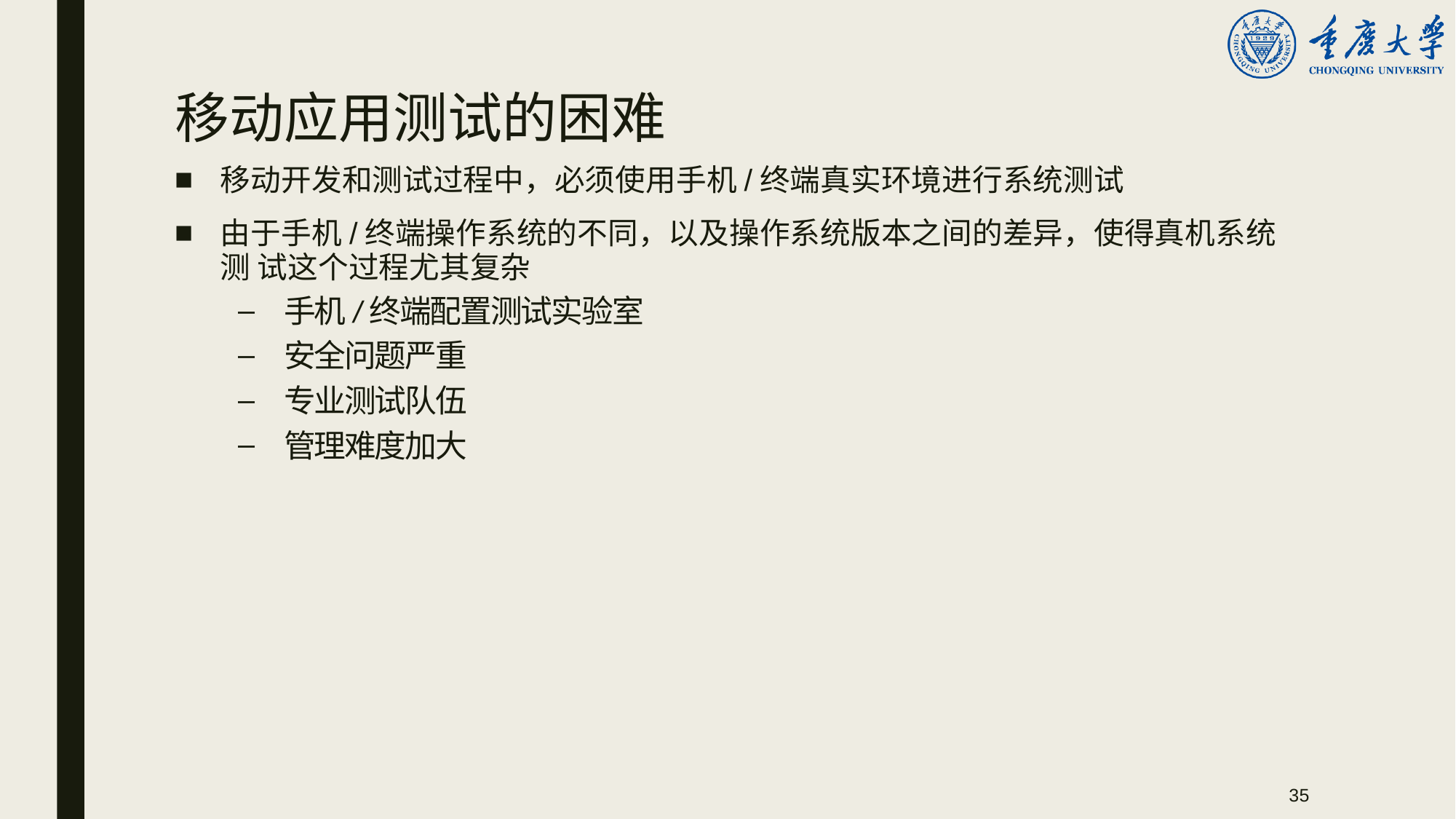

# 移动应用测试的困难
移动开发和测试过程中，必须使用手机/终端真实环境进行系统测试
由于手机/终端操作系统的不同，以及操作系统版本之间的差异，使得真机系统测 试这个过程尤其复杂
手机/终端配置测试实验室
安全问题严重
专业测试队伍
管理难度加大
35